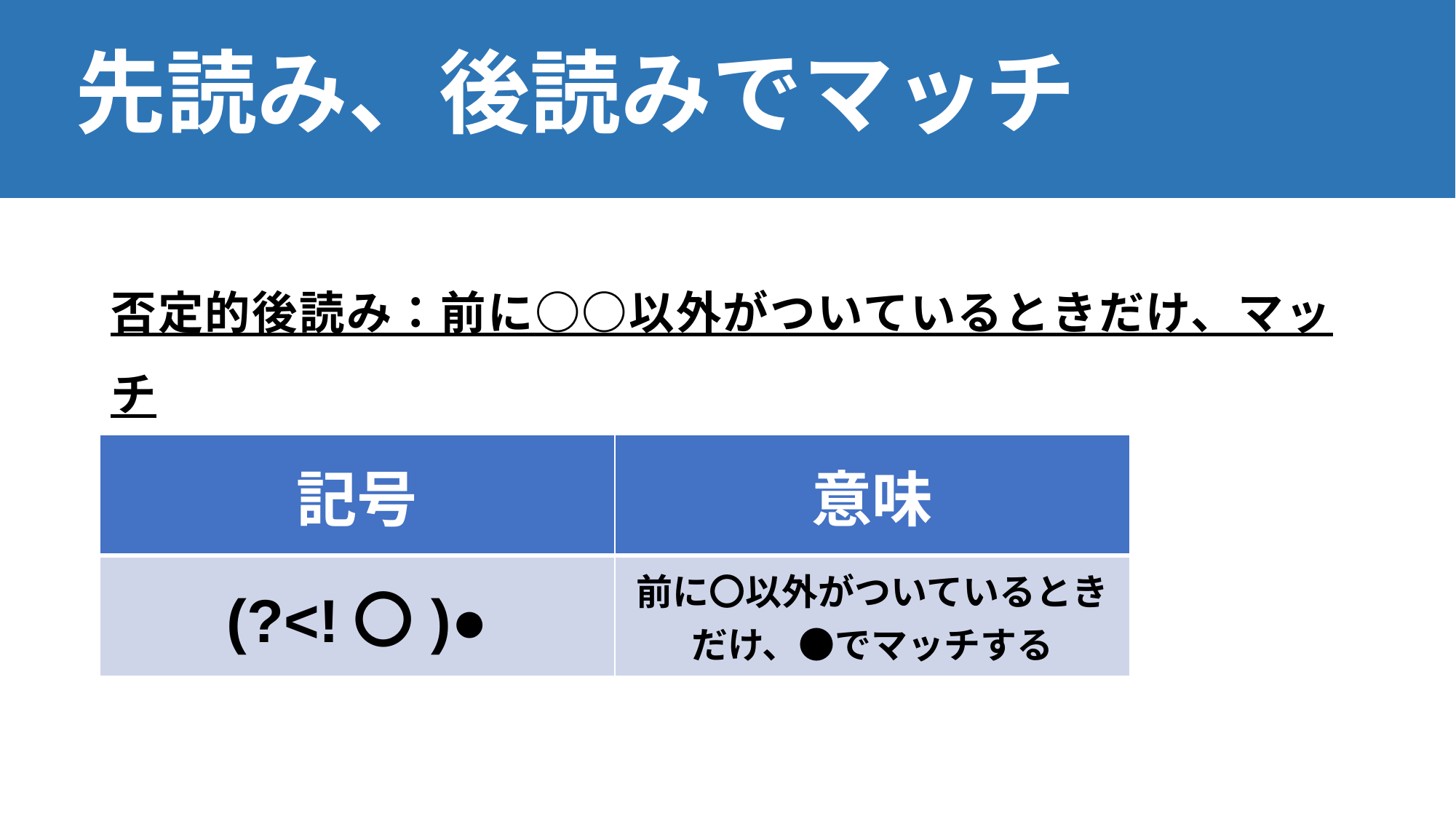

# 先読み、後読みでマッチ
否定的後読み：前に○○以外がついているときだけ、マッチ

| 記号 | 意味 |
| --- | --- |
| (?<!〇)● | 前に〇以外がついているときだけ、●でマッチする |